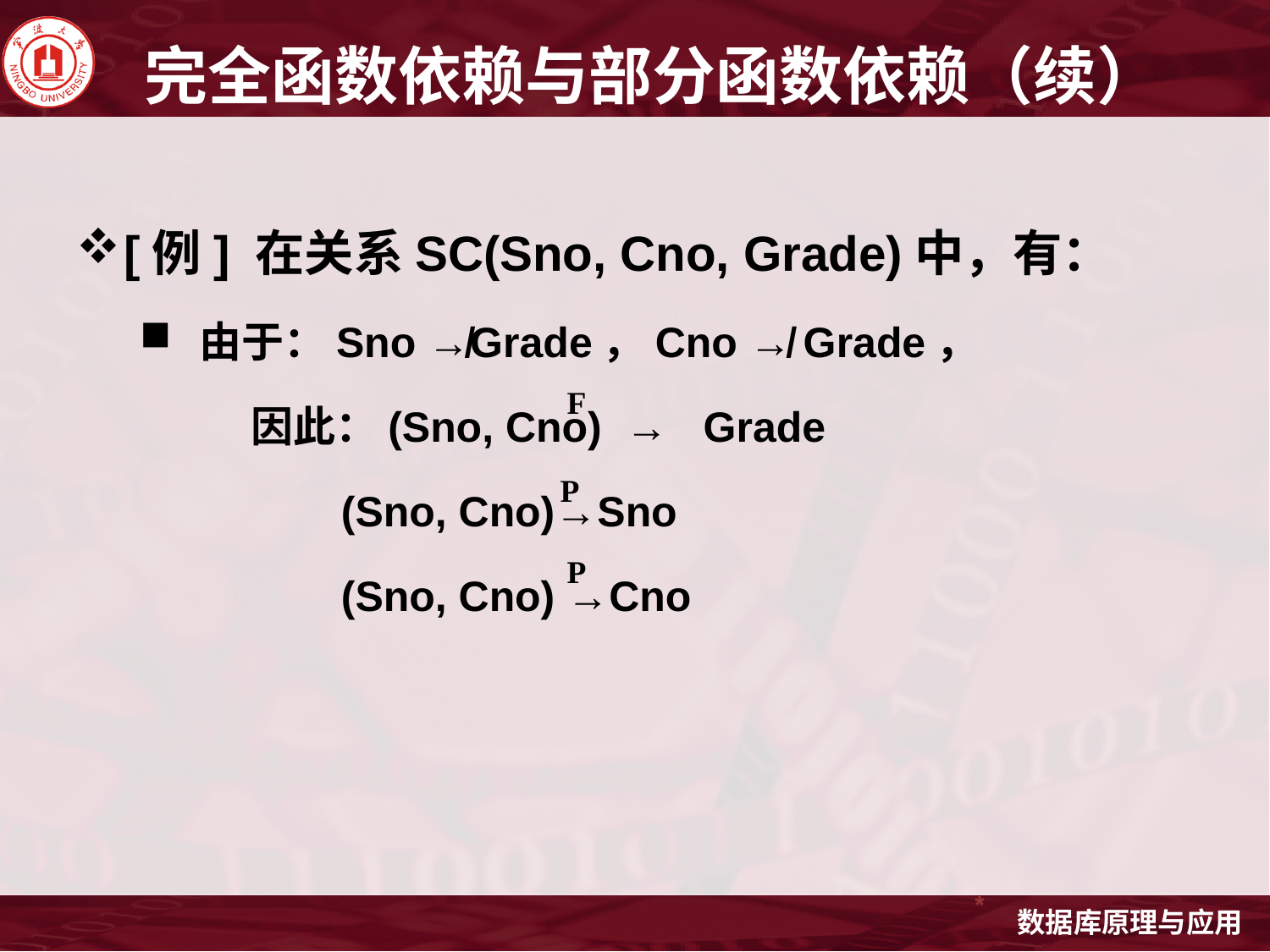

# 完全函数依赖与部分函数依赖（续）
[例] 在关系SC(Sno, Cno, Grade)中，有：
 由于：Sno ↛Grade，Cno ↛ Grade，
	 	因此：(Sno, Cno)  →   Grade
                 (Sno, Cno)→Sno
                 (Sno, Cno) →Cno
F
P
P

*